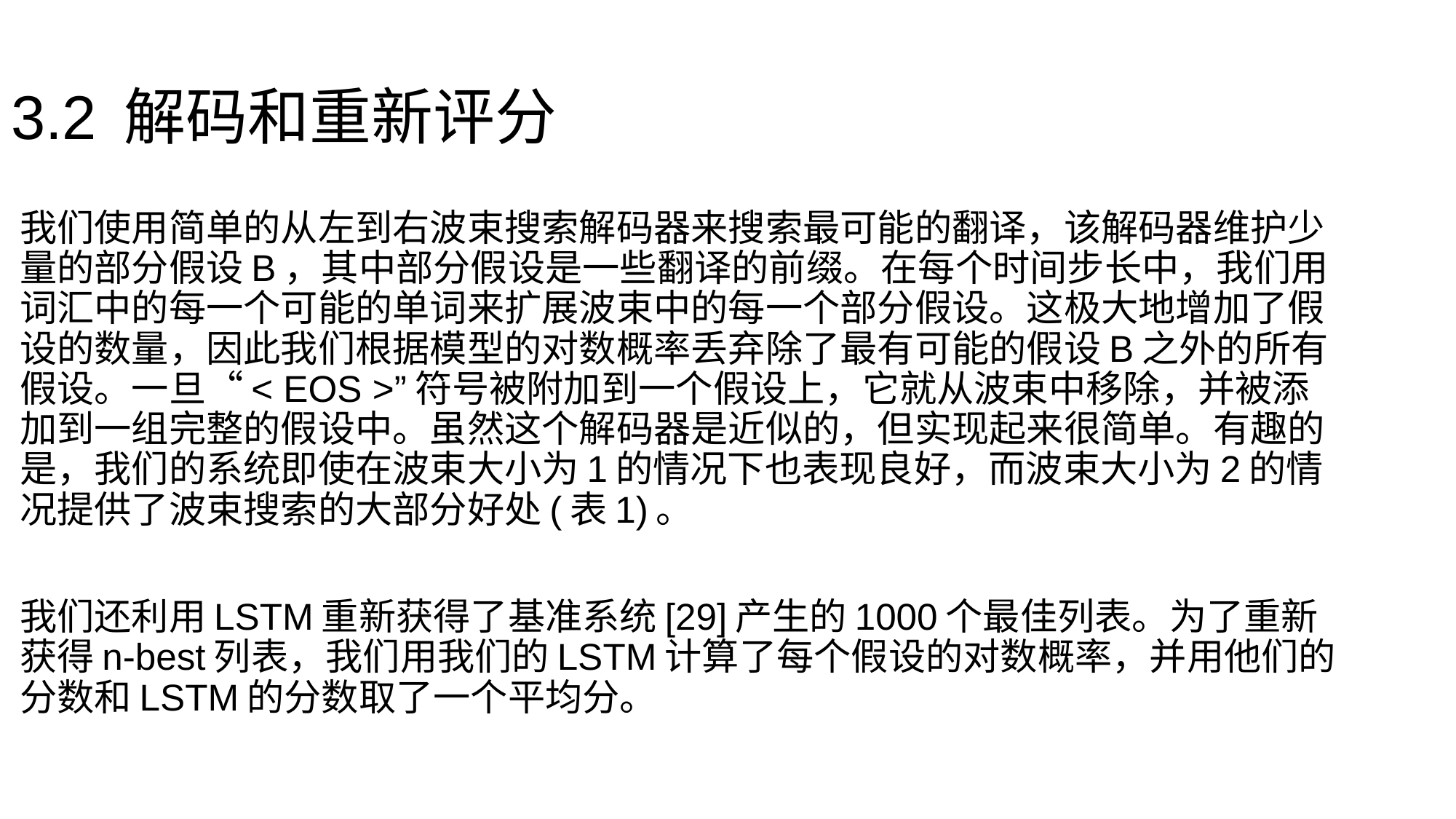

# 3.2 解码和重新评分
我们使用简单的从左到右波束搜索解码器来搜索最可能的翻译，该解码器维护少量的部分假设B，其中部分假设是一些翻译的前缀。在每个时间步长中，我们用词汇中的每一个可能的单词来扩展波束中的每一个部分假设。这极大地增加了假设的数量，因此我们根据模型的对数概率丢弃除了最有可能的假设B之外的所有假设。一旦“< EOS >”符号被附加到一个假设上，它就从波束中移除，并被添加到一组完整的假设中。虽然这个解码器是近似的，但实现起来很简单。有趣的是，我们的系统即使在波束大小为1的情况下也表现良好，而波束大小为2的情况提供了波束搜索的大部分好处(表1)。

我们还利用LSTM重新获得了基准系统[29]产生的1000个最佳列表。为了重新获得n-best列表，我们用我们的LSTM计算了每个假设的对数概率，并用他们的分数和LSTM的分数取了一个平均分。